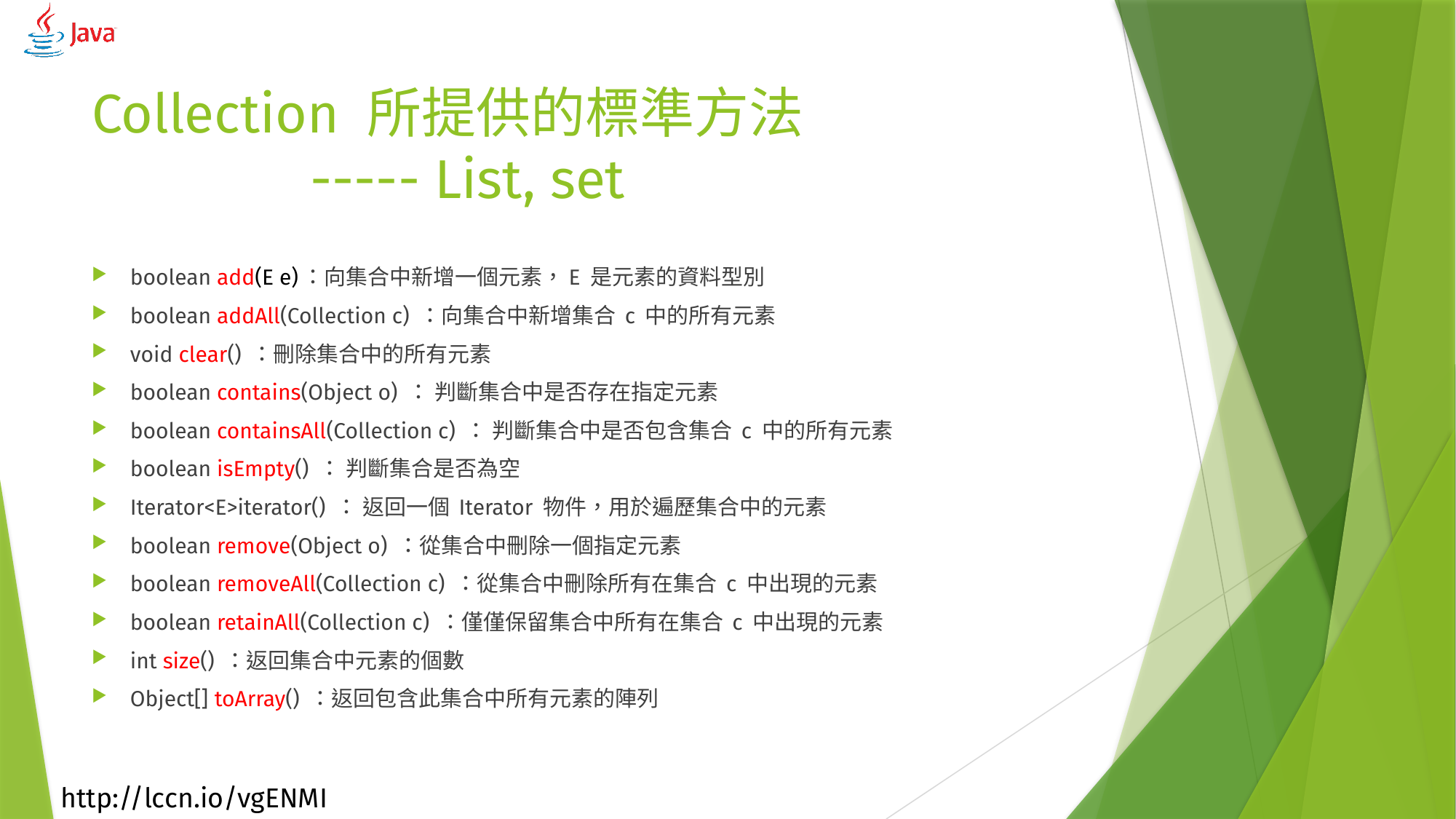

# Collection 所提供的標準方法 ----- List, set
boolean add(E e)：向集合中新增一個元素，E 是元素的資料型別
boolean addAll(Collection c) ：向集合中新增集合 c 中的所有元素
void clear() ：刪除集合中的所有元素
boolean contains(Object o) ： 判斷集合中是否存在指定元素
boolean containsAll(Collection c) ： 判斷集合中是否包含集合 c 中的所有元素
boolean isEmpty() ： 判斷集合是否為空
Iterator<E>iterator() ： 返回一個 Iterator 物件，用於遍歷集合中的元素
boolean remove(Object o) ：從集合中刪除一個指定元素
boolean removeAll(Collection c) ：從集合中刪除所有在集合 c 中出現的元素
boolean retainAll(Collection c) ：僅僅保留集合中所有在集合 c 中出現的元素
int size() ：返回集合中元素的個數
Object[] toArray() ：返回包含此集合中所有元素的陣列